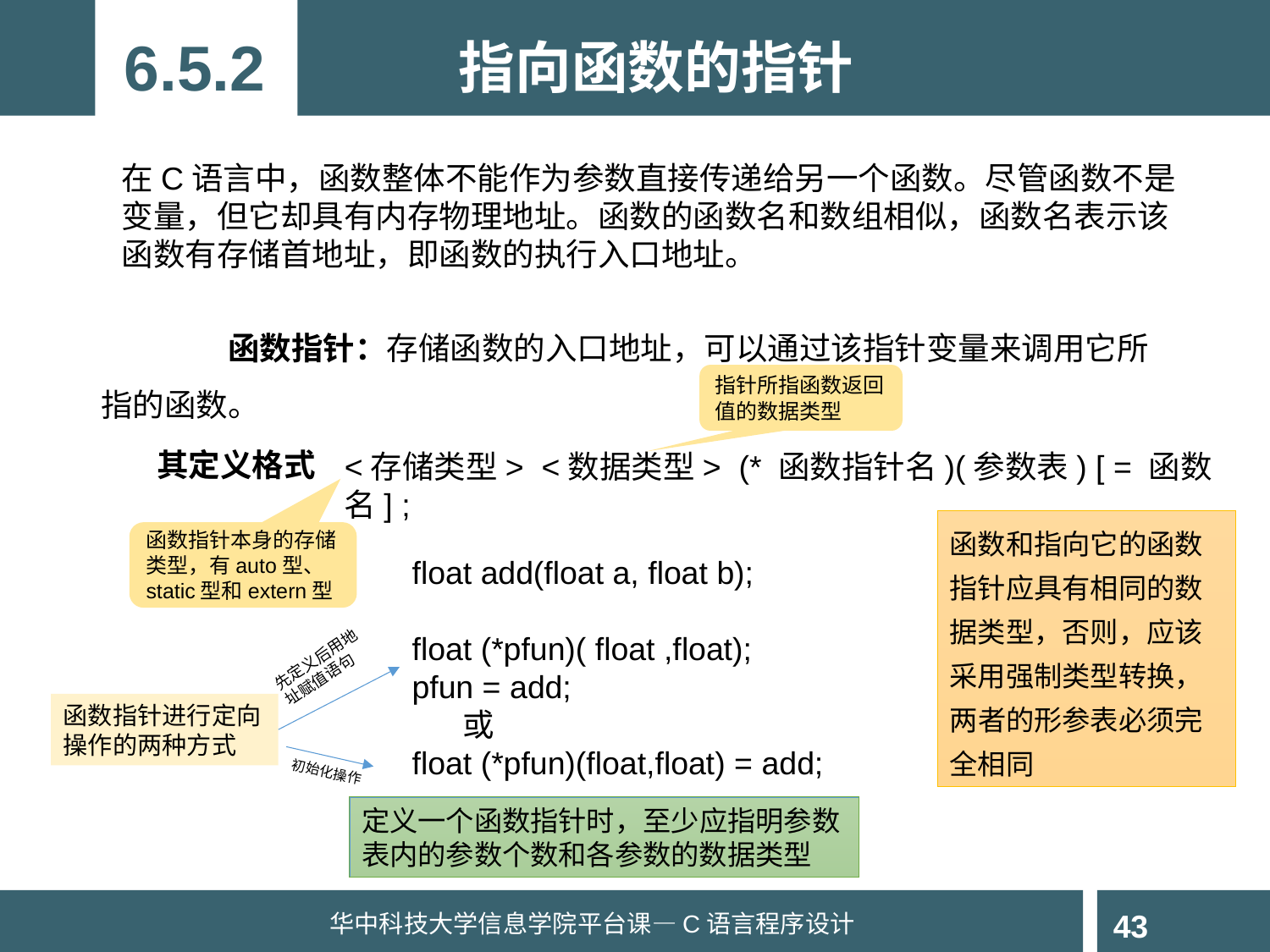

6.5.2
指向函数的指针
在C语言中，函数整体不能作为参数直接传递给另一个函数。尽管函数不是变量，但它却具有内存物理地址。函数的函数名和数组相似，函数名表示该函数有存储首地址，即函数的执行入口地址。
	函数指针：存储函数的入口地址，可以通过该指针变量来调用它所指的函数。
指针所指函数返回值的数据类型
其定义格式
<存储类型>  <数据类型>  (* 函数指针名)(参数表) [ = 函数名] ;
函数和指向它的函数指针应具有相同的数据类型，否则，应该采用强制类型转换，两者的形参表必须完全相同
函数指针本身的存储类型，有auto型、static型和extern型
float add(float a, float b);

float (*pfun)( float ,float);
pfun = add;
      或
float (*pfun)(float,float) = add;
先定义后用地址赋值语句
函数指针进行定向操作的两种方式
初始化操作
定义一个函数指针时，至少应指明参数表内的参数个数和各参数的数据类型